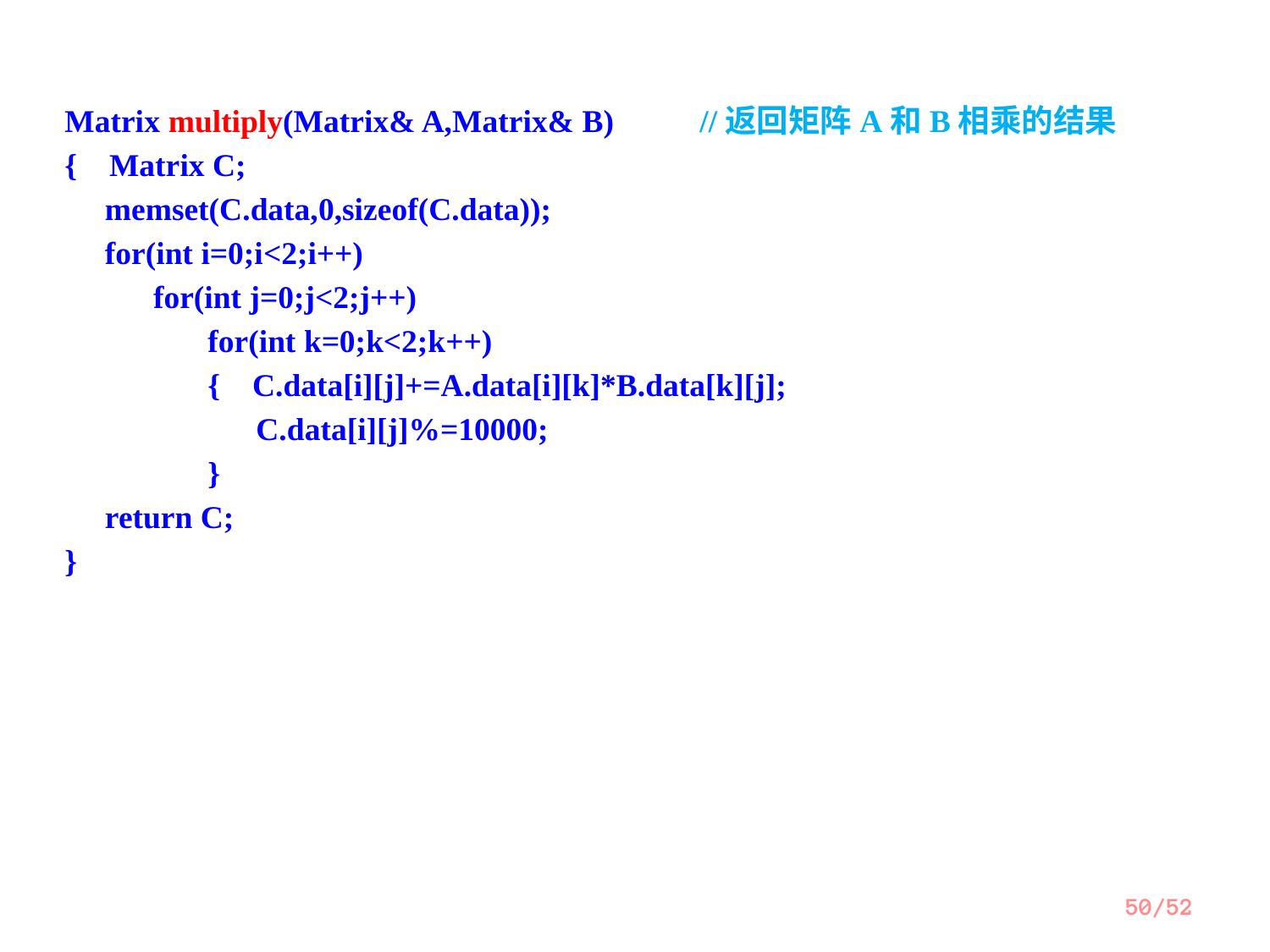

Matrix multiply(Matrix& A,Matrix& B)	//返回矩阵A和B相乘的结果
{    Matrix C;
     memset(C.data,0,sizeof(C.data));
     for(int i=0;i<2;i++)
           for(int j=0;j<2;j++)
	  for(int k=0;k<2;k++)
	  {    C.data[i][j]+=A.data[i][k]*B.data[k][j];
	        C.data[i][j]%=10000;
	  }
     return C;
}
50/52